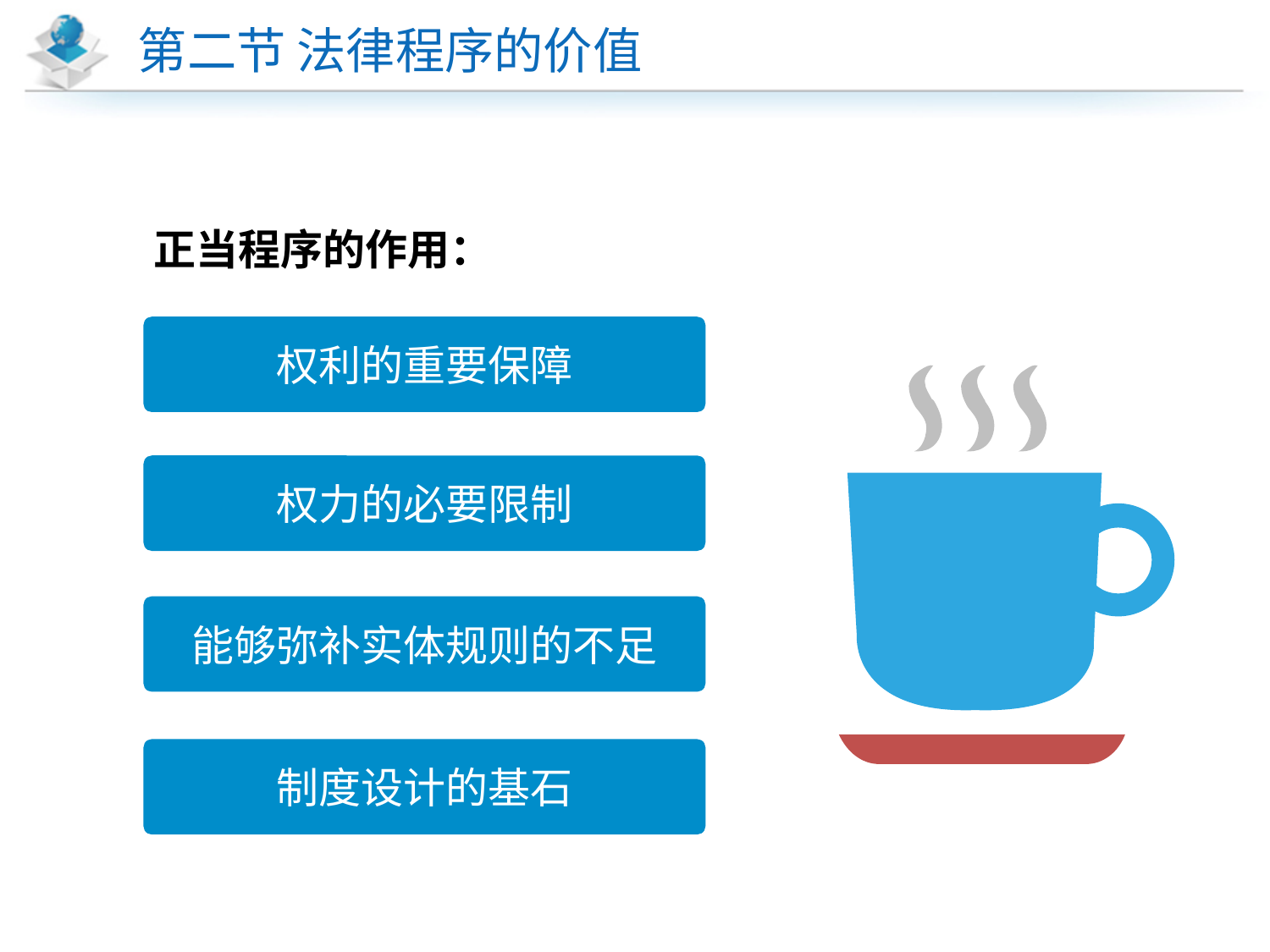

# 第二节 法律程序的价值
正当程序的作用：
权利的重要保障

权力的必要限制
能够弥补实体规则的不足
制度设计的基石